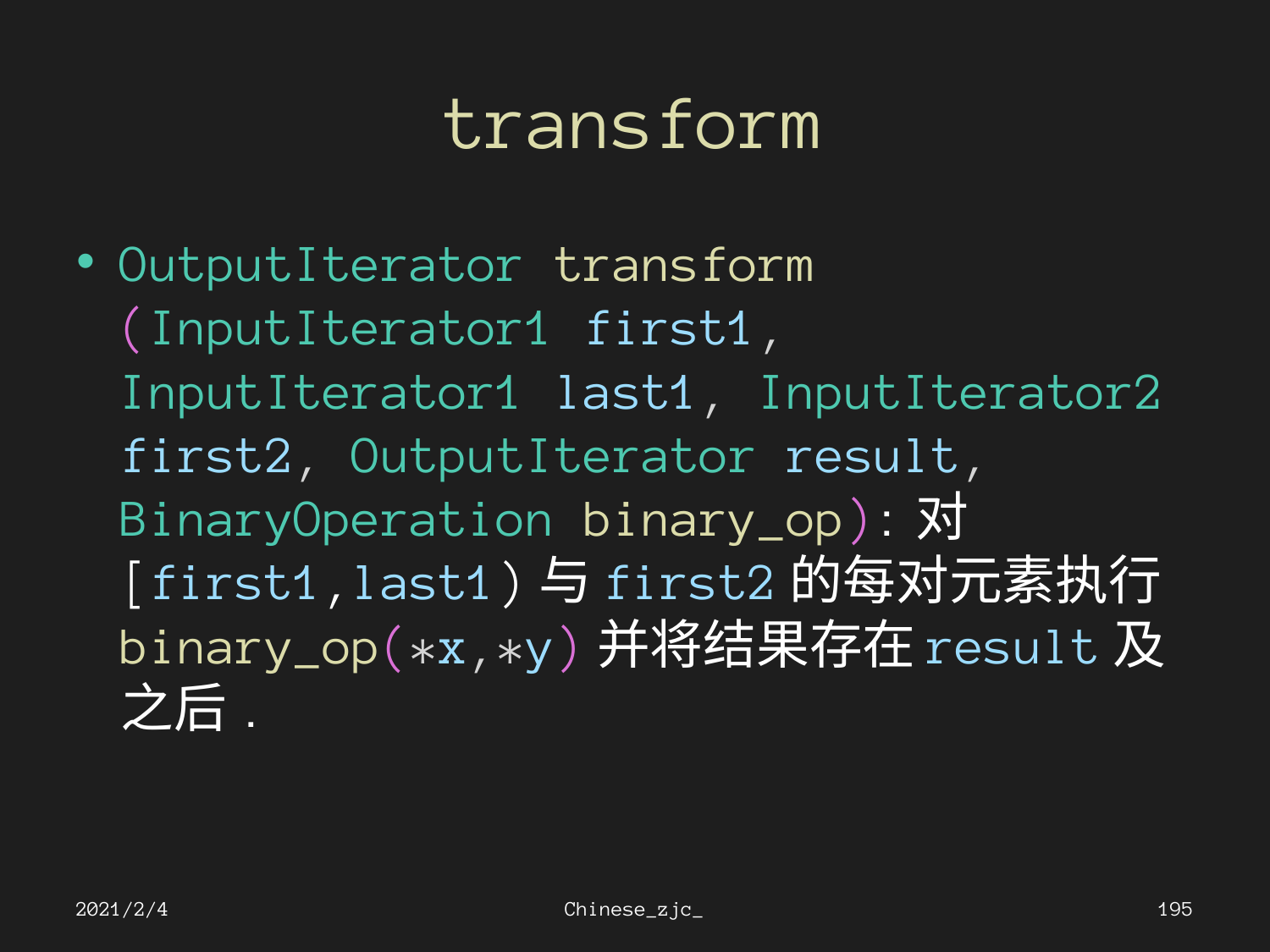

# transform
OutputIterator transform (InputIterator1 first1, InputIterator1 last1, InputIterator2 first2, OutputIterator result, BinaryOperation binary_op):对[first1,last1)与first2的每对元素执行binary_op(*x,*y)并将结果存在result及之后.
2021/2/4
Chinese_zjc_
195